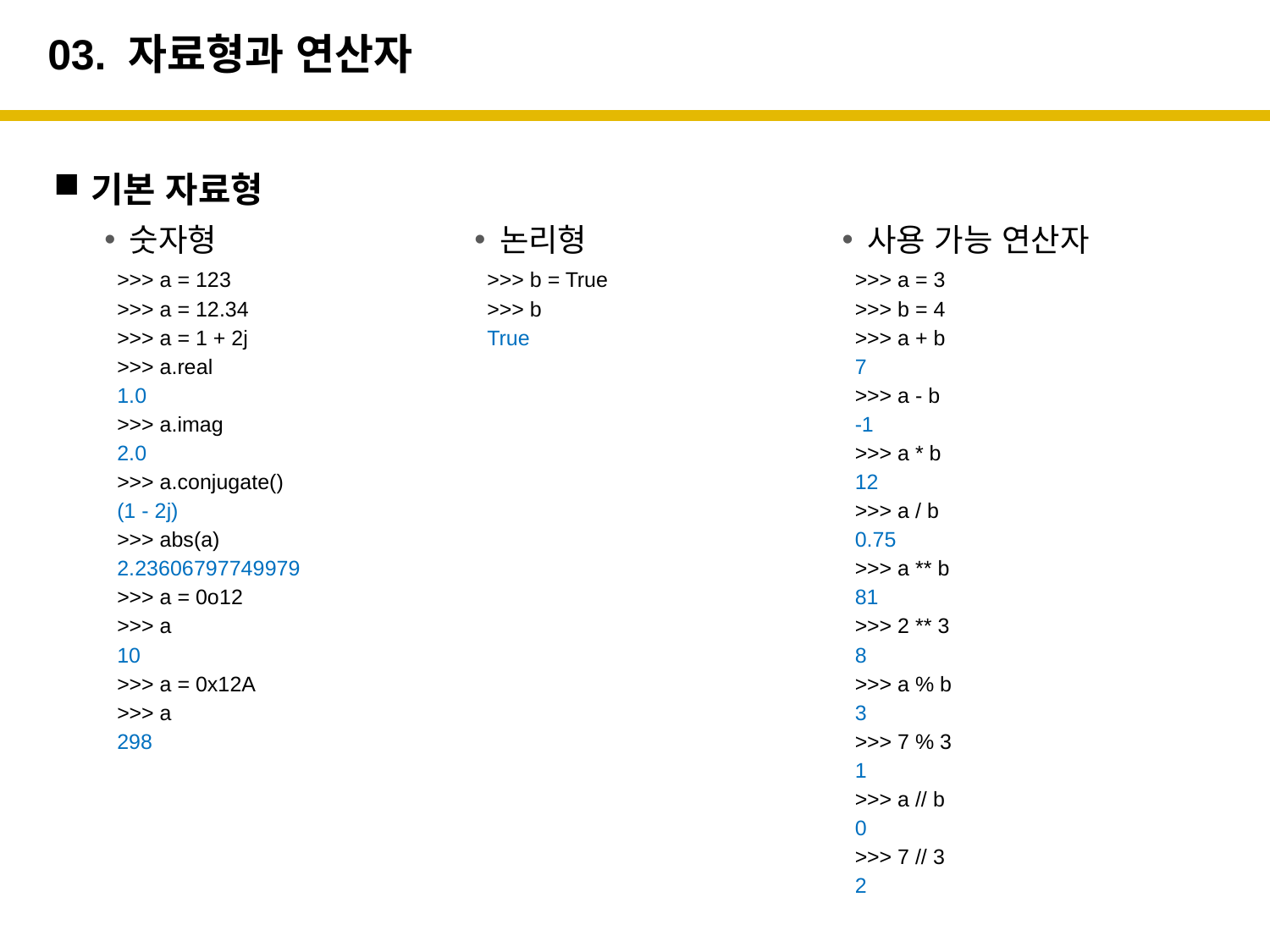

# 03. 자료형과 연산자
기본 자료형
숫자형
>>> a = 123
>>> a = 12.34
>>> a = 1 + 2j
>>> a.real
1.0
>>> a.imag
2.0
>>> a.conjugate()
(1 - 2j)
>>> abs(a)
2.23606797749979
>>> a = 0o12
>>> a
10
>>> a = 0x12A
>>> a
298

논리형
>>> b = True
>>> b
True

사용 가능 연산자
>>> a = 3
>>> b = 4
>>> a + b
7
>>> a - b
-1
>>> a * b
12
>>> a / b
0.75
>>> a ** b
81
>>> 2 ** 3
8
>>> a % b
3
>>> 7 % 3
1
>>> a // b
0
>>> 7 // 3
2